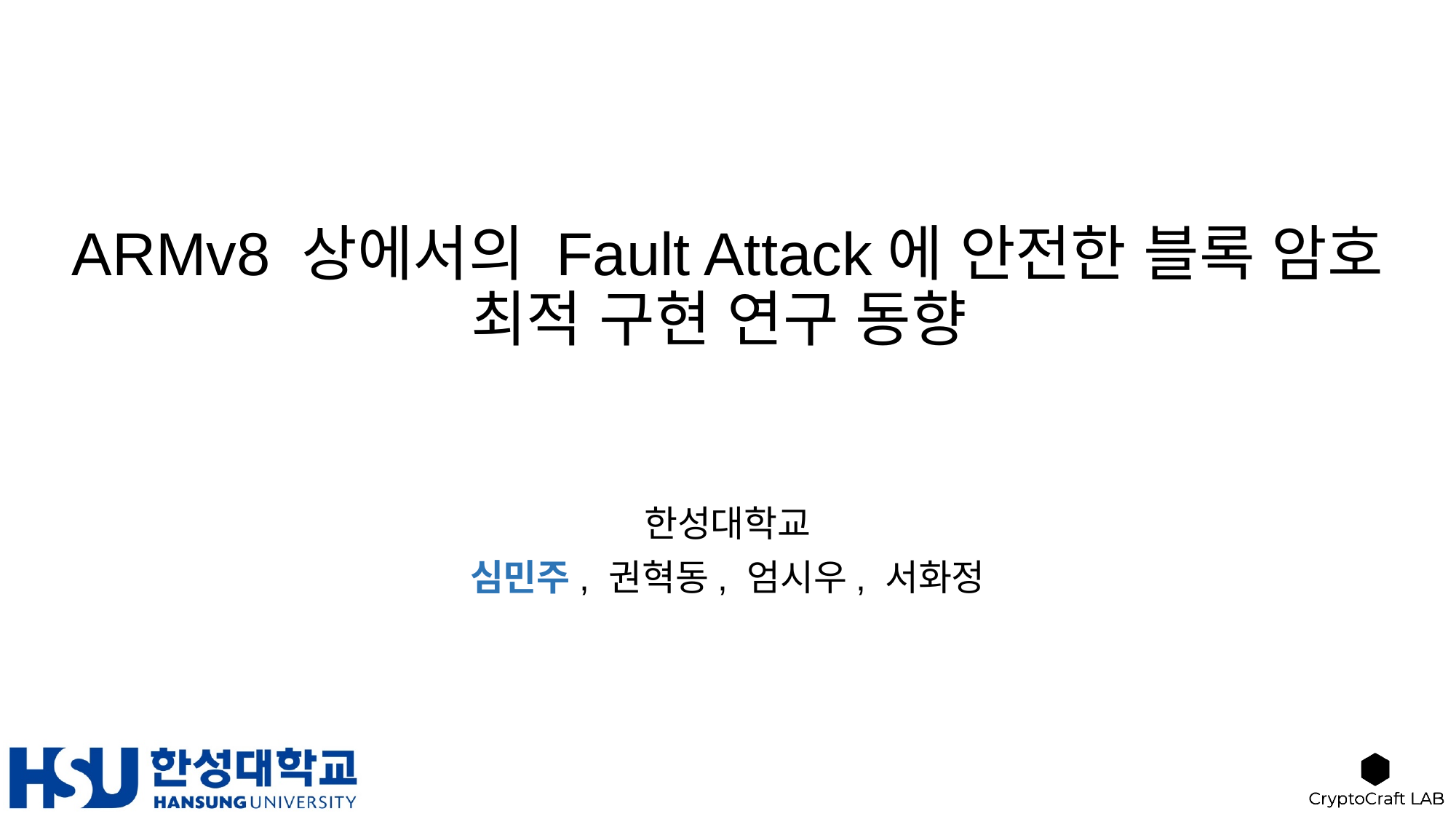

# ARMv8 상에서의 Fault Attack에 안전한 블록 암호 최적 구현 연구 동향
한성대학교
심민주, 권혁동, 엄시우, 서화정